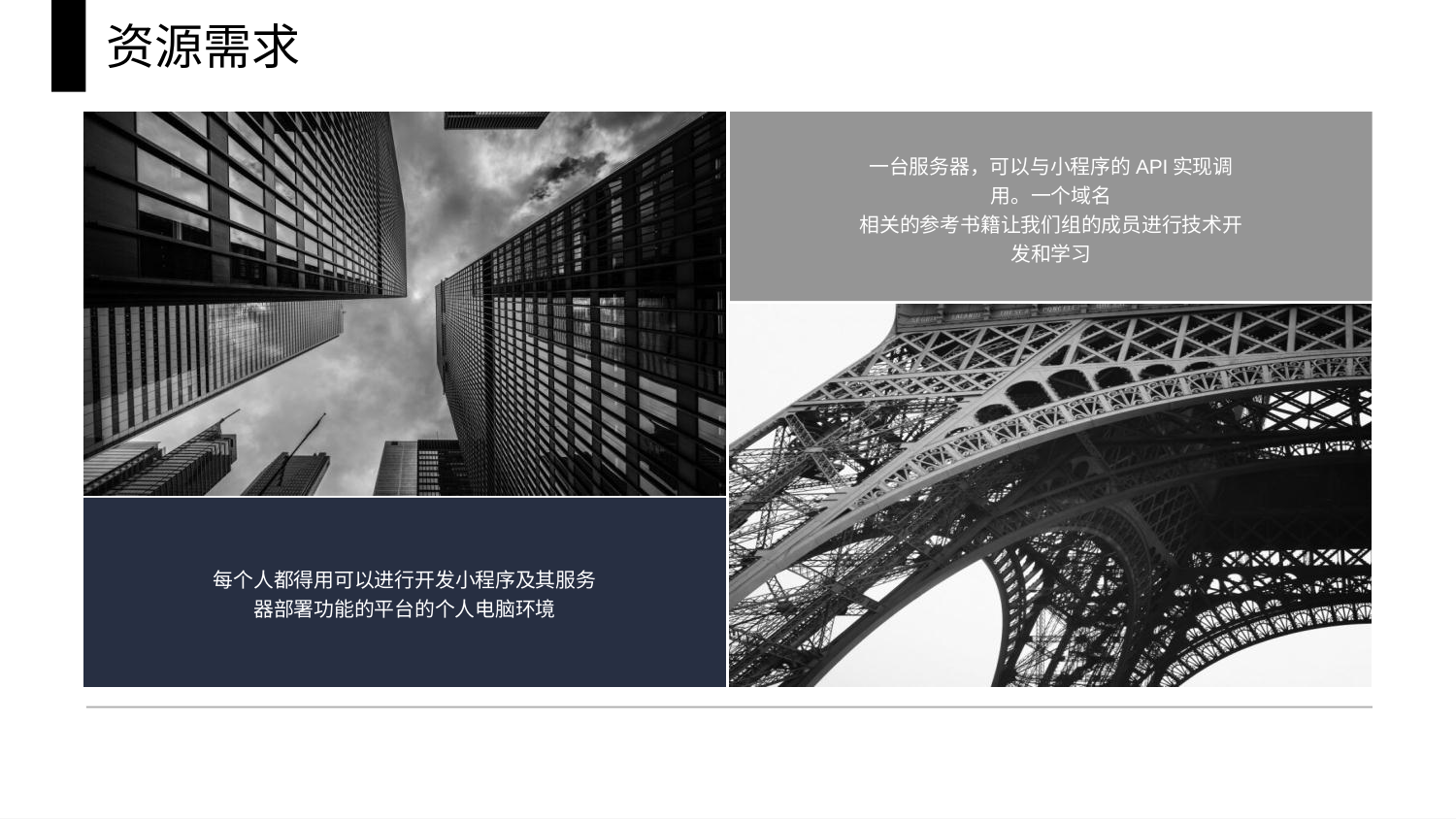

资源需求

一台服务器，可以与小程序的API实现调用。一个域名
相关的参考书籍让我们组的成员进行技术开发和学习

每个人都得用可以进行开发小程序及其服务器部署功能的平台的个人电脑环境